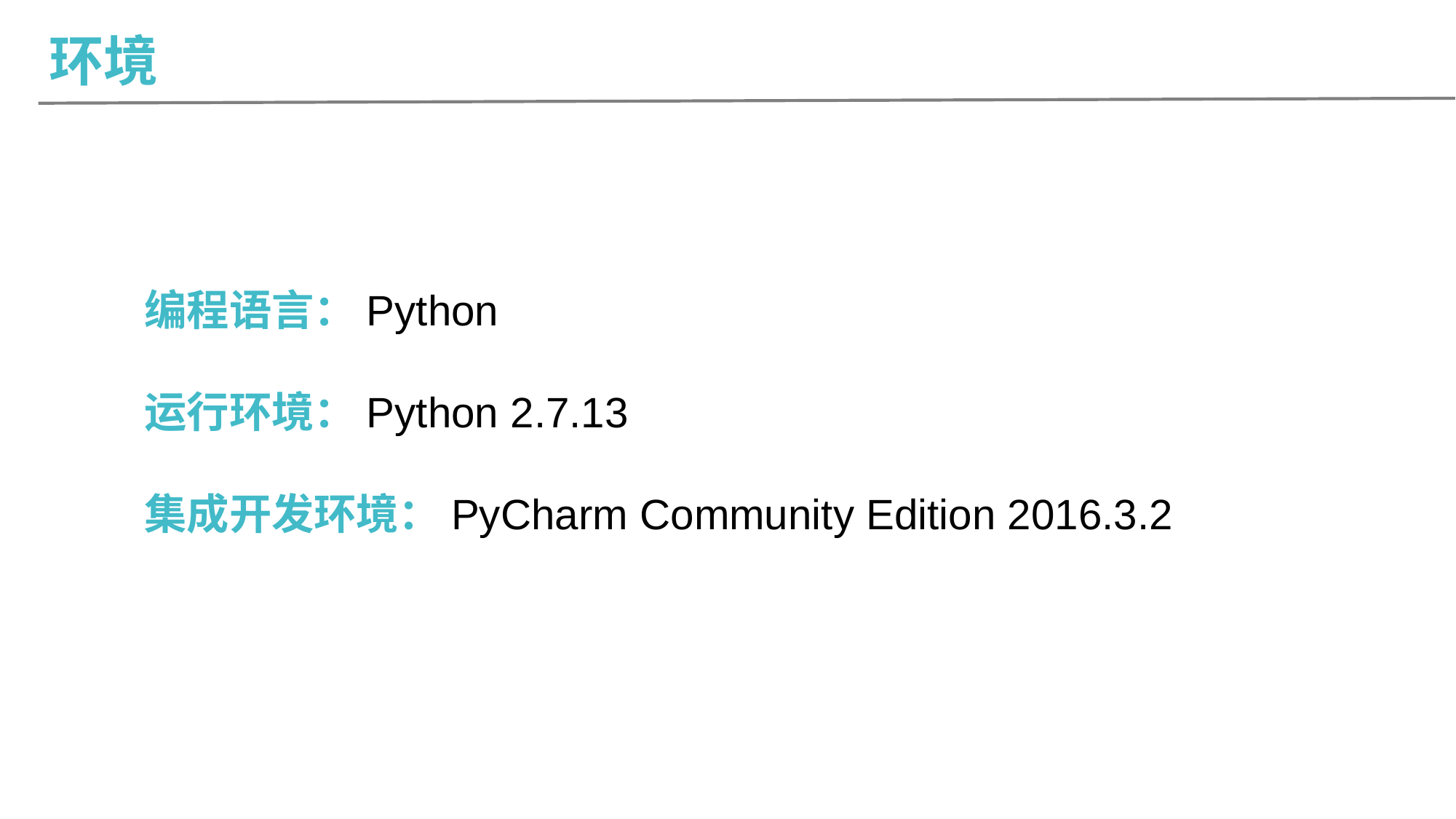

环境
编程语言：Python
运行环境：Python 2.7.13
集成开发环境：PyCharm Community Edition 2016.3.2